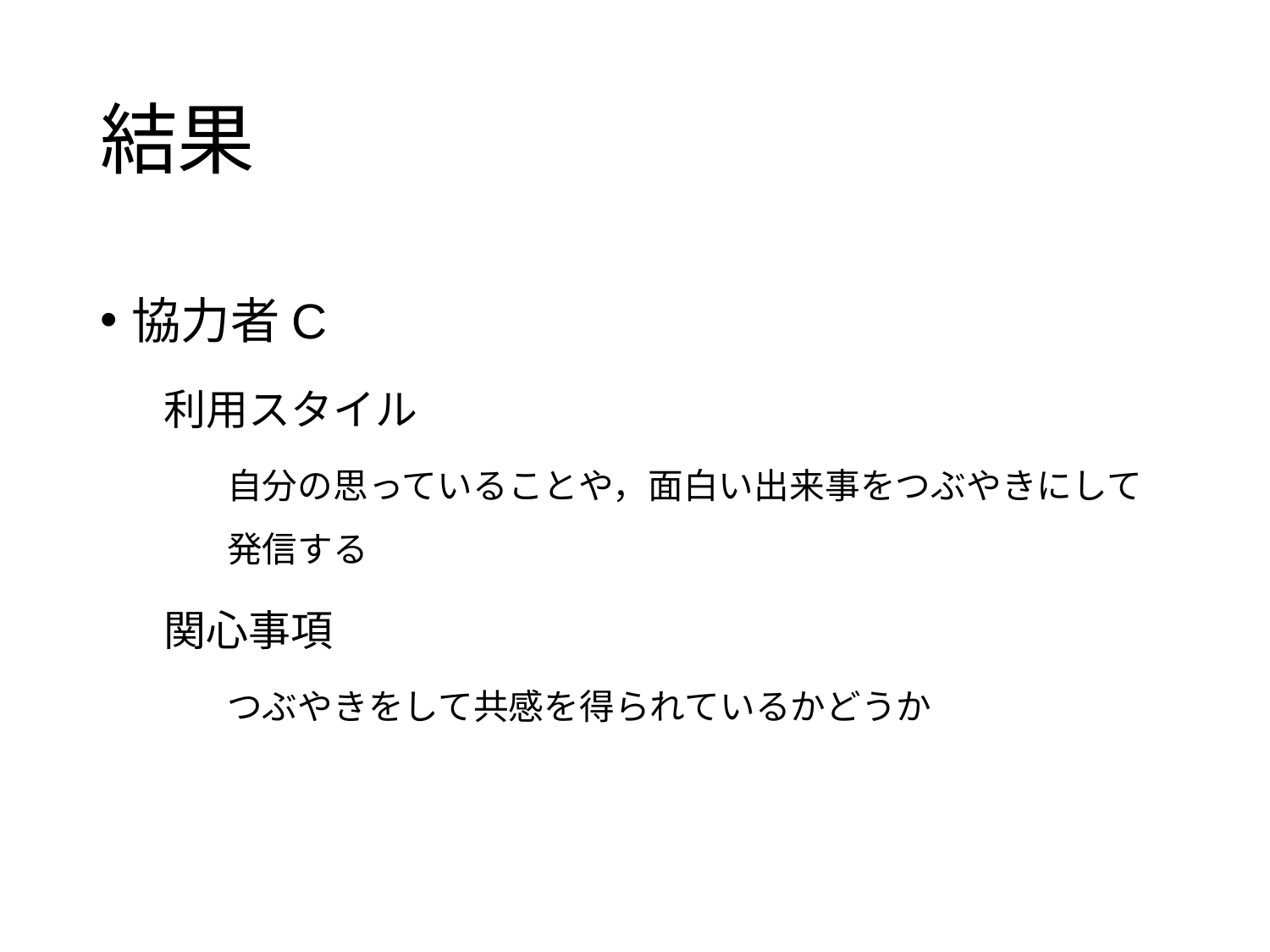

# 結果
協力者C
利用スタイル
自分の思っていることや，面白い出来事をつぶやきにして発信する
関心事項
つぶやきをして共感を得られているかどうか